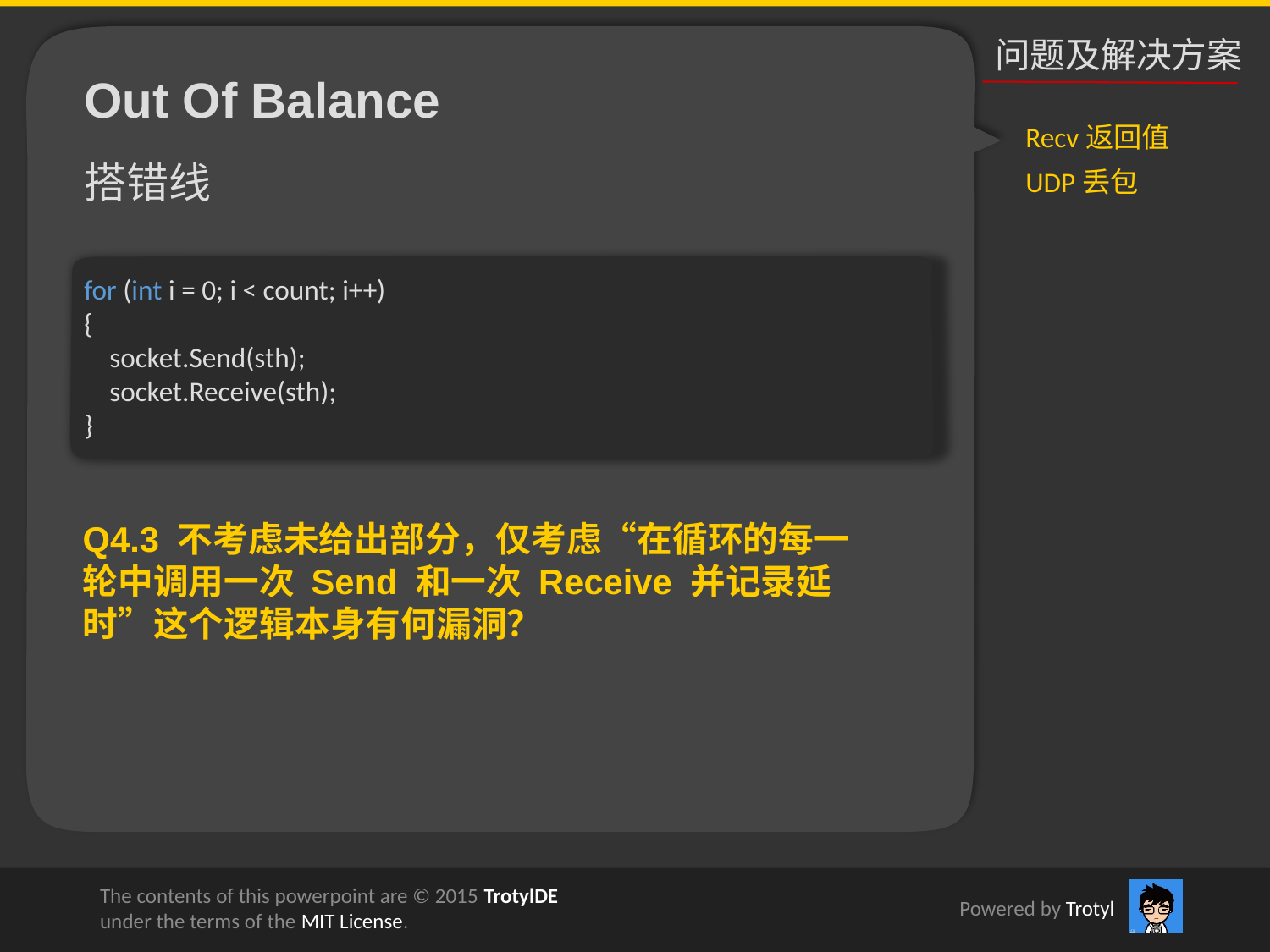

问题及解决方案
Out Of Balance
Recv返回值
UDP丢包
搭错线

for (int i = 0; i < count; i++)
{
    socket.Send(sth);
    socket.Receive(sth);
}
Q4.3 不考虑未给出部分，仅考虑“在循环的每一轮中调用一次 Send 和一次 Receive 并记录延时”这个逻辑本身有何漏洞？